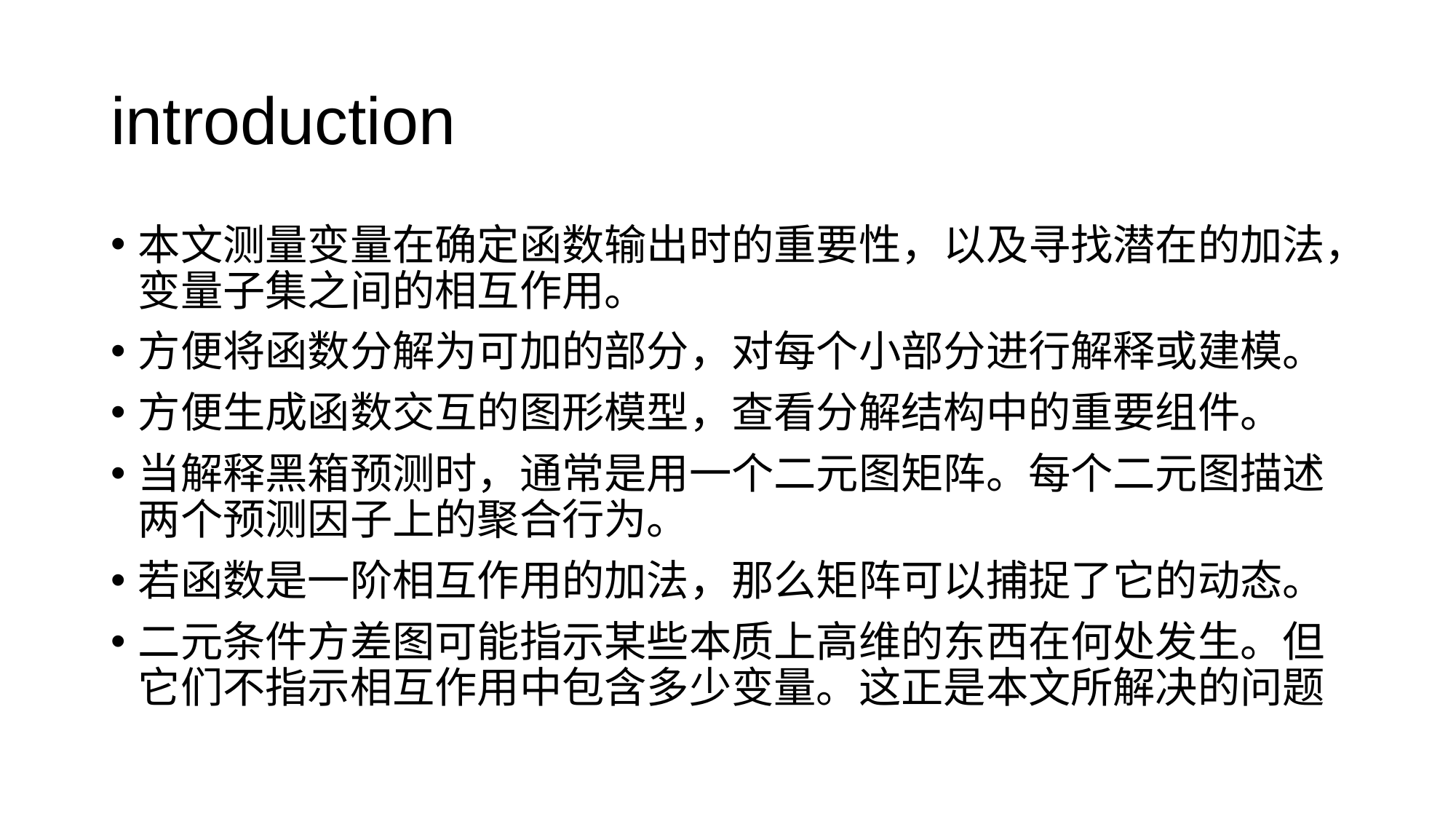

# introduction
本文测量变量在确定函数输出时的重要性，以及寻找潜在的加法，变量子集之间的相互作用。
方便将函数分解为可加的部分，对每个小部分进行解释或建模。
方便生成函数交互的图形模型，查看分解结构中的重要组件。
当解释黑箱预测时，通常是用一个二元图矩阵。每个二元图描述两个预测因子上的聚合行为。
若函数是一阶相互作用的加法，那么矩阵可以捕捉了它的动态。
二元条件方差图可能指示某些本质上高维的东西在何处发生。但它们不指示相互作用中包含多少变量。这正是本文所解决的问题